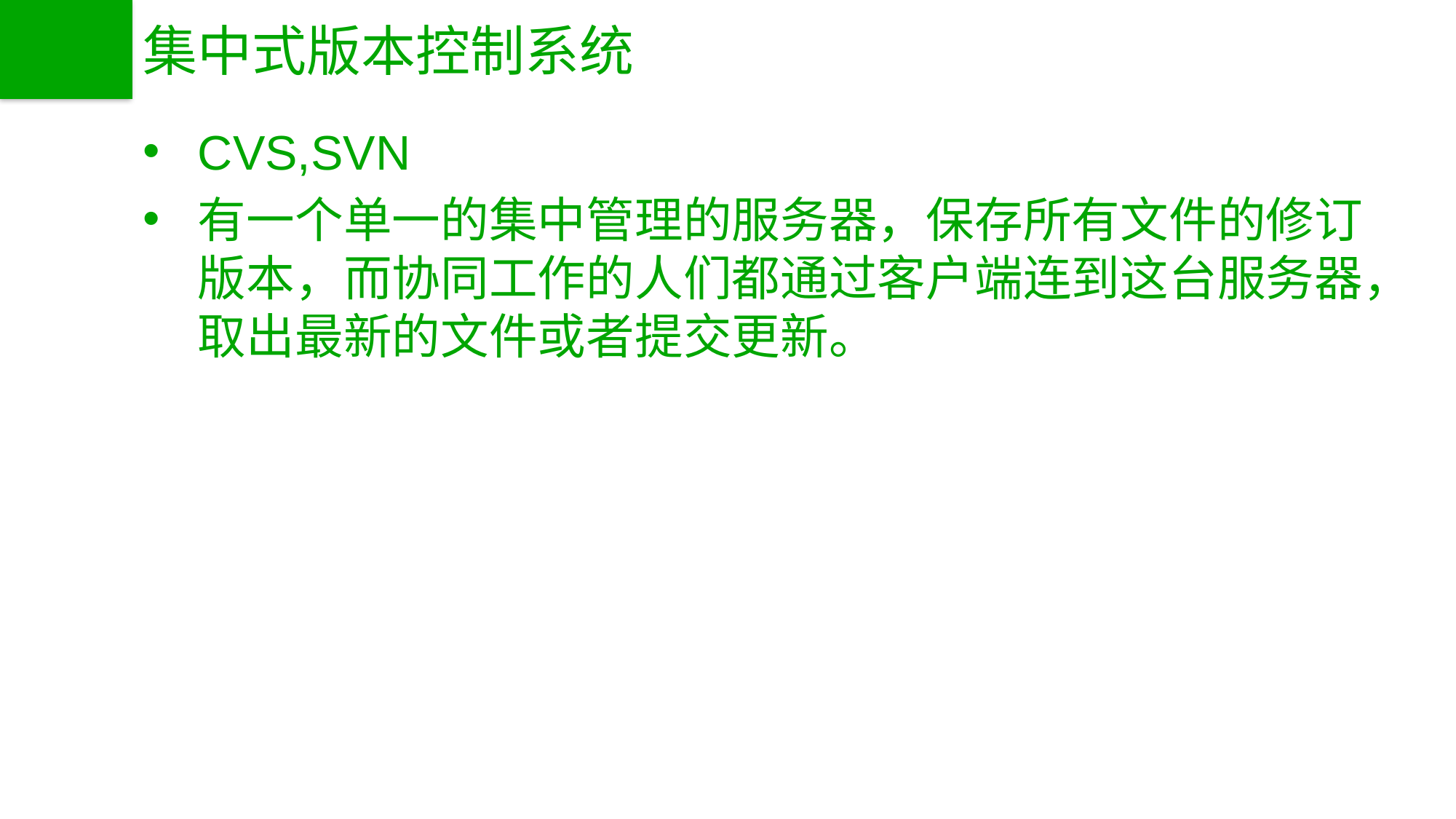

# 集中式版本控制系统
CVS,SVN
有一个单一的集中管理的服务器，保存所有文件的修订版本，而协同工作的人们都通过客户端连到这台服务器，取出最新的文件或者提交更新。